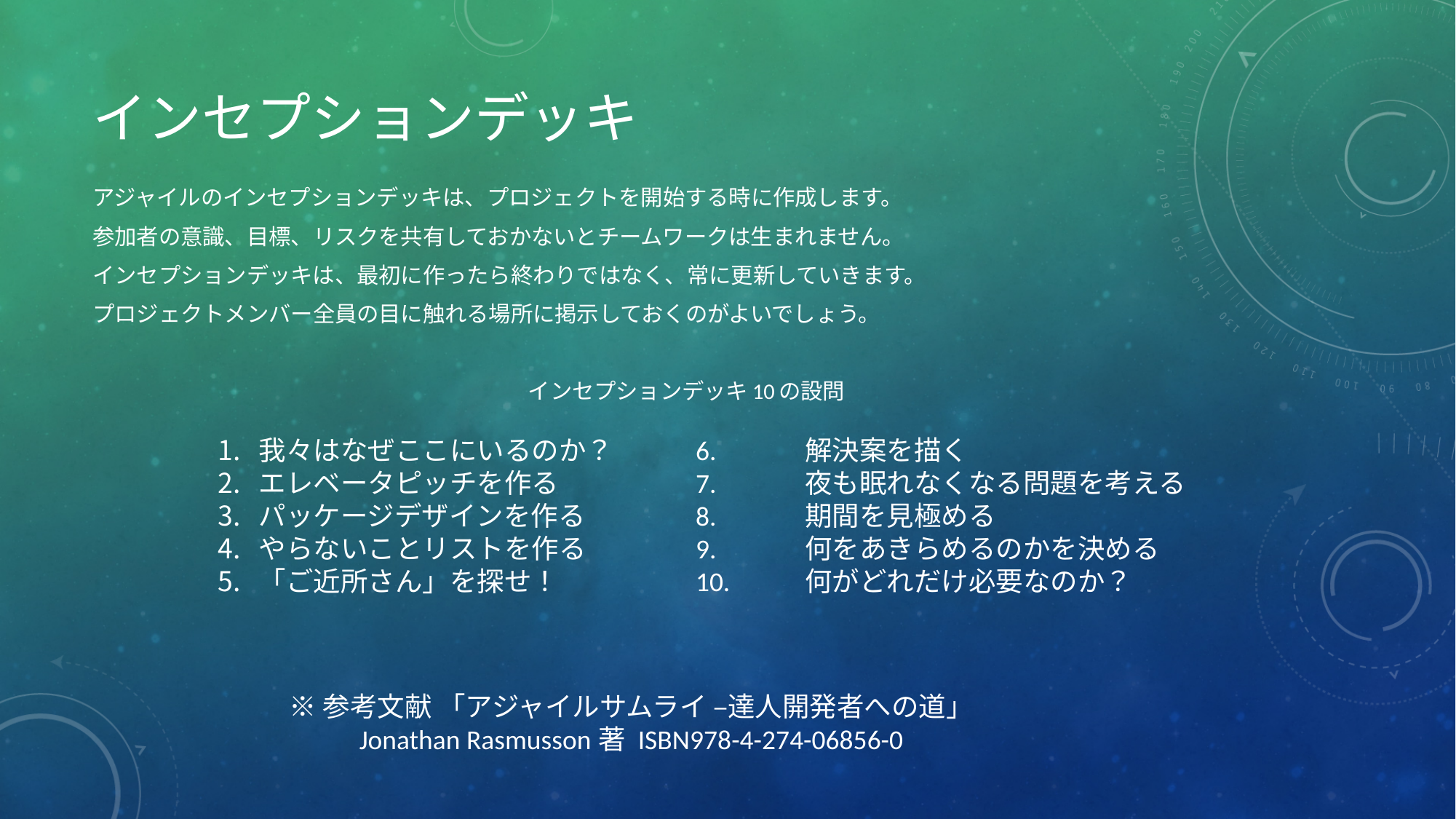

# インセプションデッキ
アジャイルのインセプションデッキは、プロジェクトを開始する時に作成します。
参加者の意識、目標、リスクを共有しておかないとチームワークは生まれません。
インセプションデッキは、最初に作ったら終わりではなく、常に更新していきます。
プロジェクトメンバー全員の目に触れる場所に掲示しておくのがよいでしょう。

インセプションデッキ10の設問
我々はなぜここにいるのか？
エレベータピッチを作る
パッケージデザインを作る
やらないことリストを作る
「ご近所さん」を探せ！

6.	解決案を描く
7.　	夜も眠れなくなる問題を考える
8.  	期間を見極める
9. 	何をあきらめるのかを決める
10. 	何がどれだけ必要なのか？
※参考文献 「アジャイルサムライ –達人開発者への道」
Jonathan Rasmusson著 ISBN978-4-274-06856-0